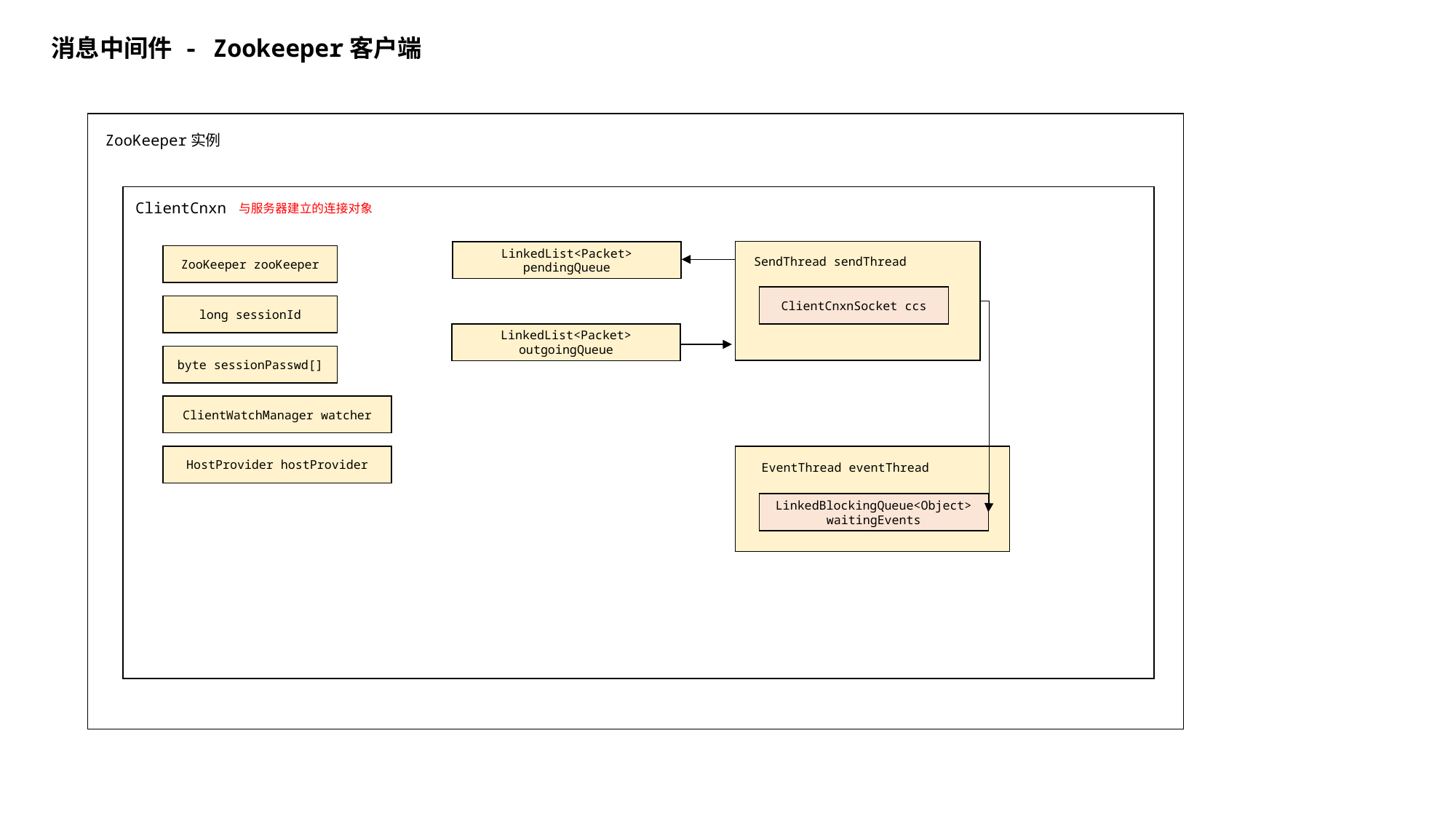

消息中间件 - Zookeeper客户端

ZooKeeper实例

ClientCnxn
与服务器建立的连接对象

LinkedList<Packet> pendingQueue
ZooKeeper zooKeeper
SendThread sendThread
ClientCnxnSocket ccs
long sessionId
LinkedList<Packet> outgoingQueue
byte sessionPasswd[]
ClientWatchManager watcher
HostProvider hostProvider

EventThread eventThread
LinkedBlockingQueue<Object> waitingEvents